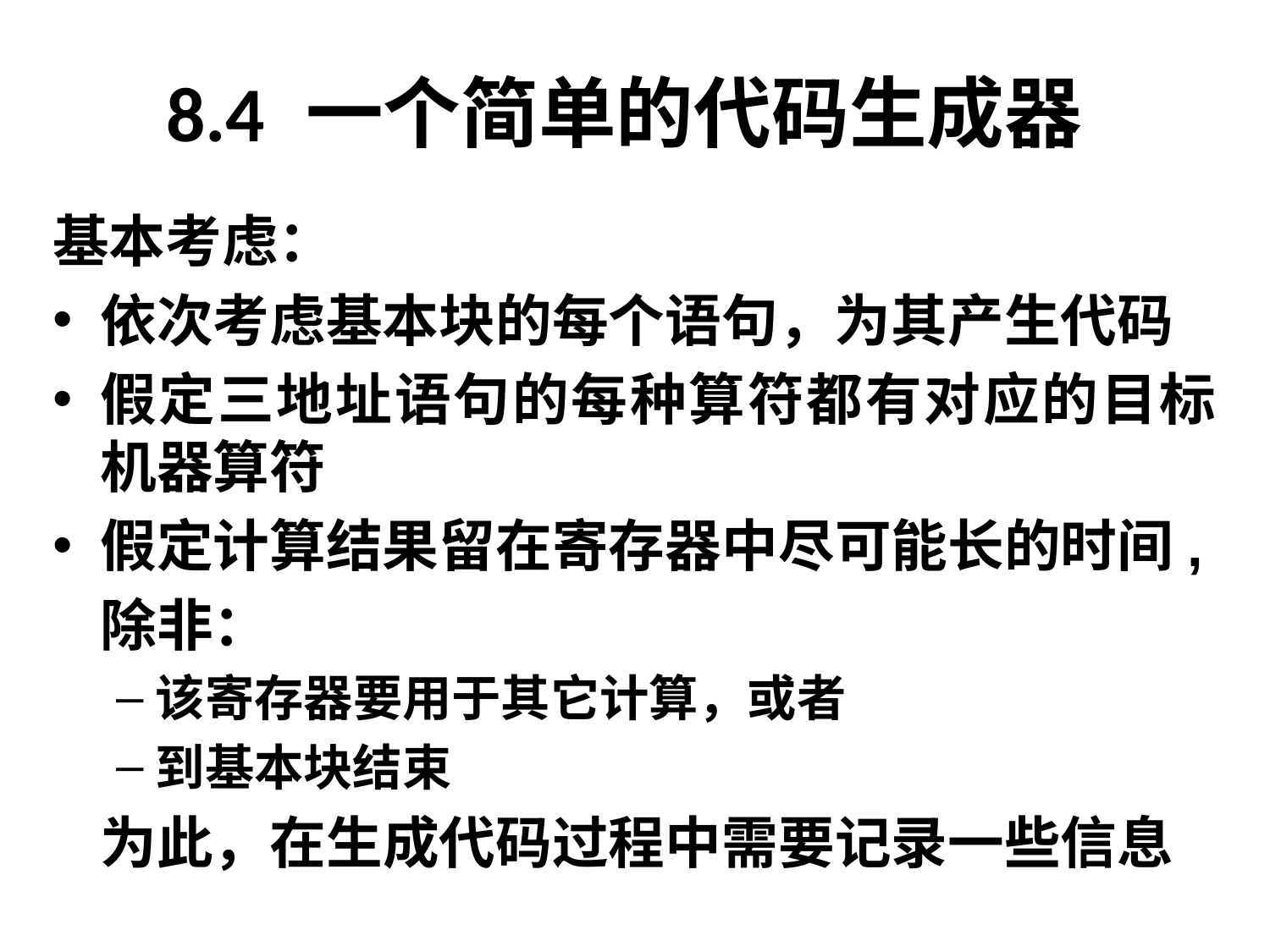

# 8.4 一个简单的代码生成器
基本考虑：
依次考虑基本块的每个语句，为其产生代码
假定三地址语句的每种算符都有对应的目标机器算符
假定计算结果留在寄存器中尽可能长的时间,
	除非：
该寄存器要用于其它计算，或者
到基本块结束
	为此，在生成代码过程中需要记录一些信息